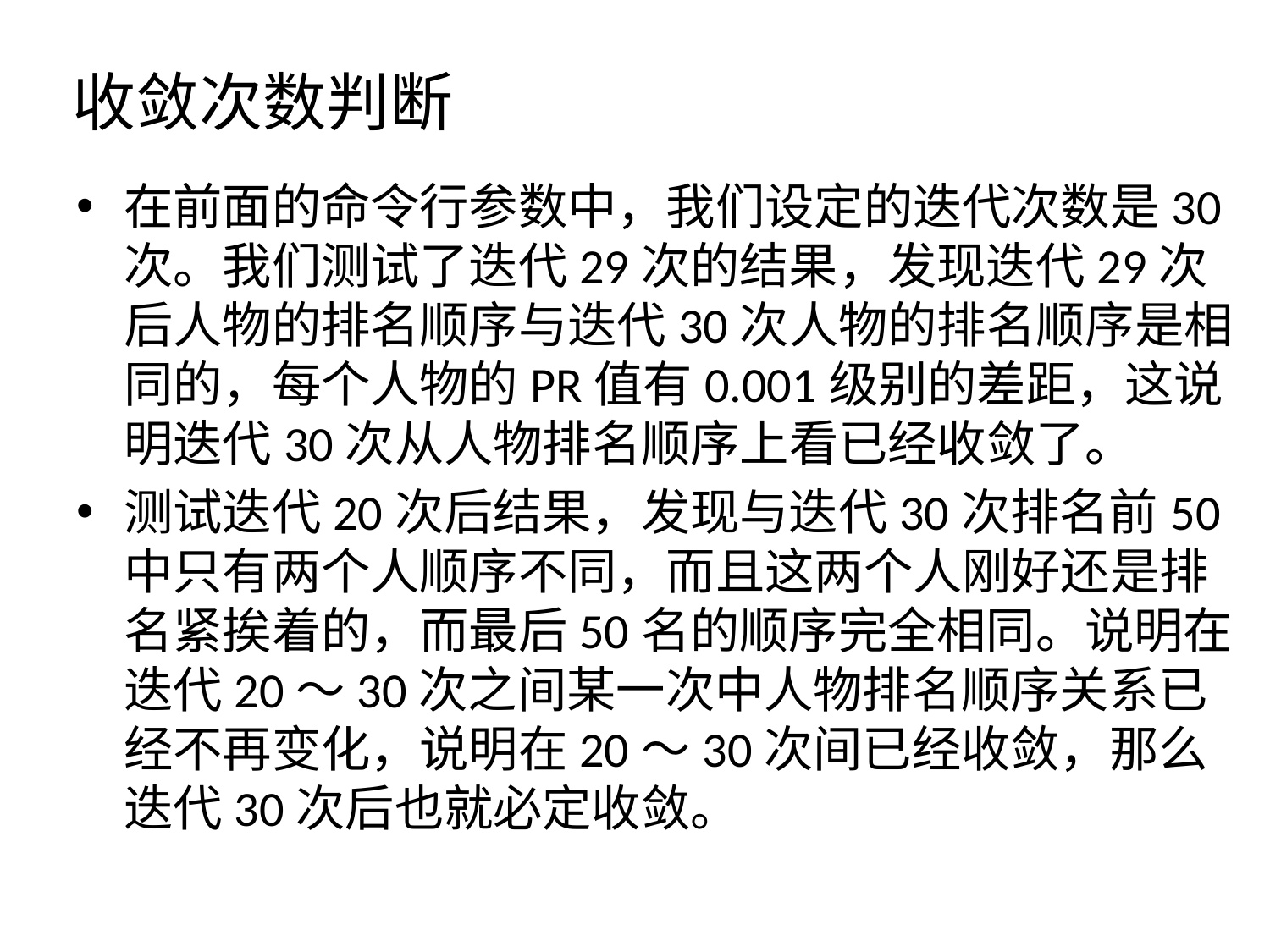

# 收敛次数判断
在前面的命令行参数中，我们设定的迭代次数是30次。我们测试了迭代29次的结果，发现迭代29次后人物的排名顺序与迭代30次人物的排名顺序是相同的，每个人物的PR值有0.001级别的差距，这说明迭代30次从人物排名顺序上看已经收敛了。
测试迭代20次后结果，发现与迭代30次排名前50中只有两个人顺序不同，而且这两个人刚好还是排名紧挨着的，而最后50名的顺序完全相同。说明在迭代20～30次之间某一次中人物排名顺序关系已经不再变化，说明在20～30次间已经收敛，那么迭代30次后也就必定收敛。